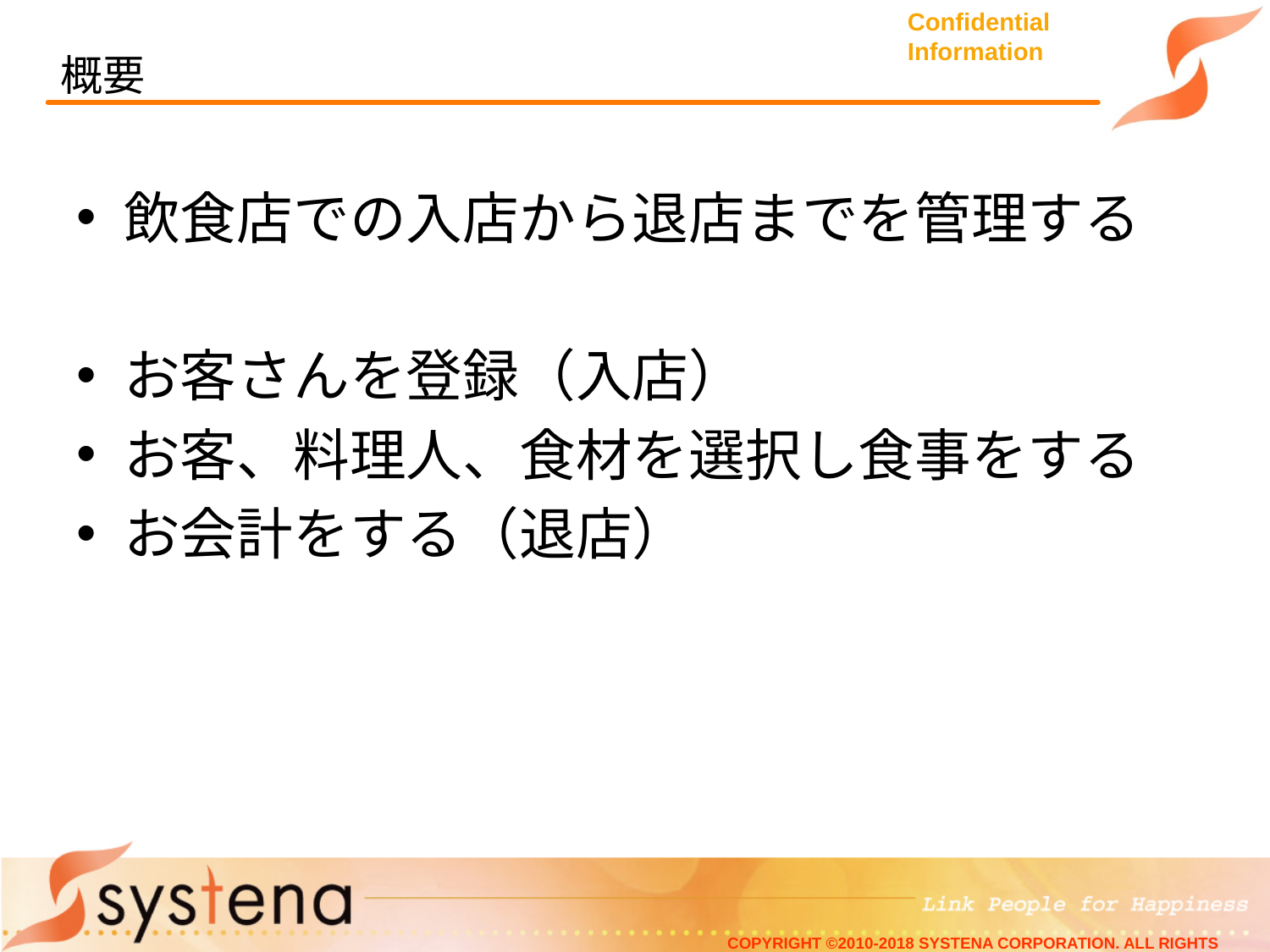

# 概要
飲食店での入店から退店までを管理する

お客さんを登録（入店）
お客、料理人、食材を選択し食事をする
お会計をする（退店）